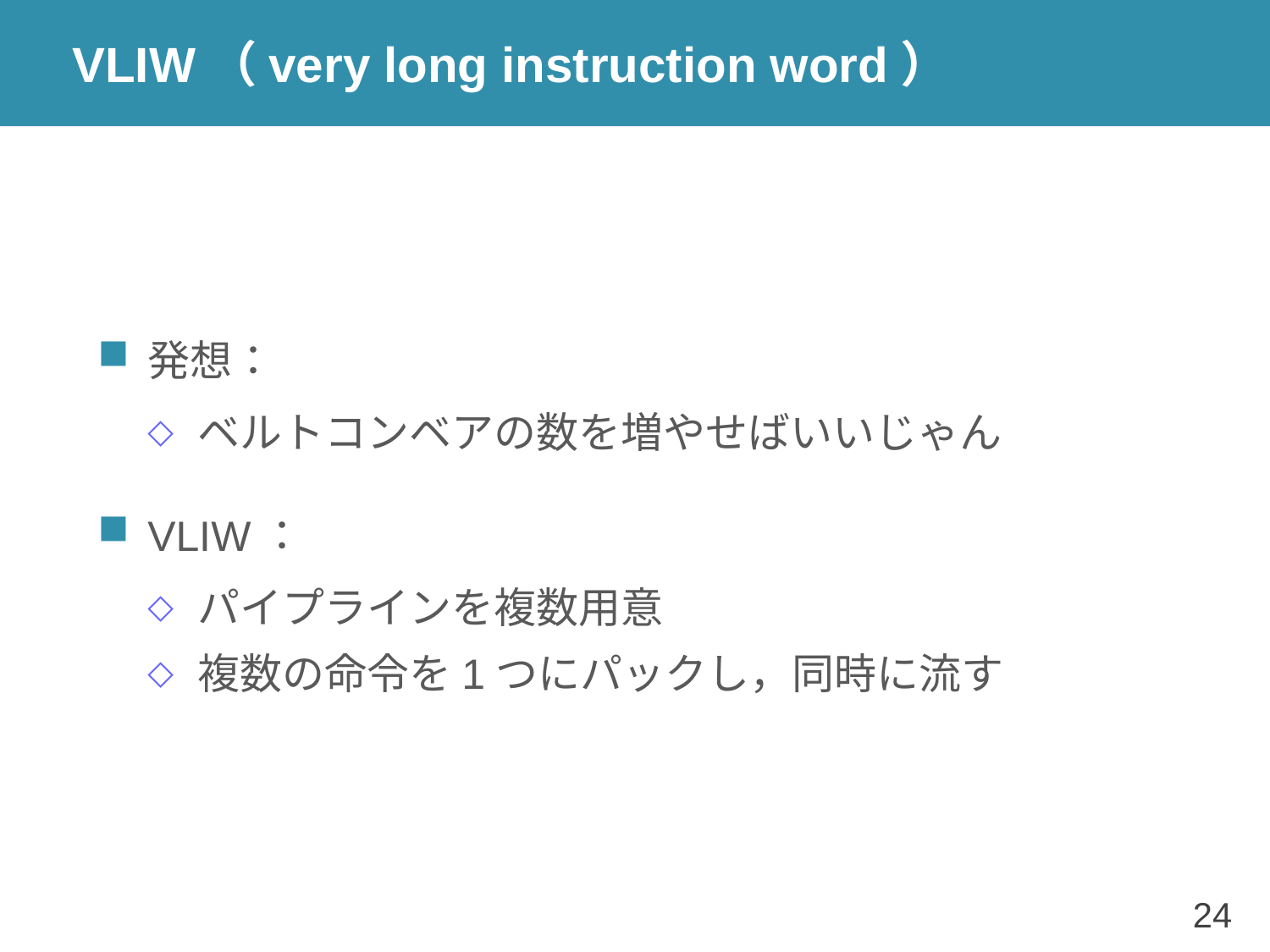

# VLIW（very long instruction word）
発想：
ベルトコンベアの数を増やせばいいじゃん
VLIW：
パイプラインを複数用意
複数の命令を1つにパックし，同時に流す